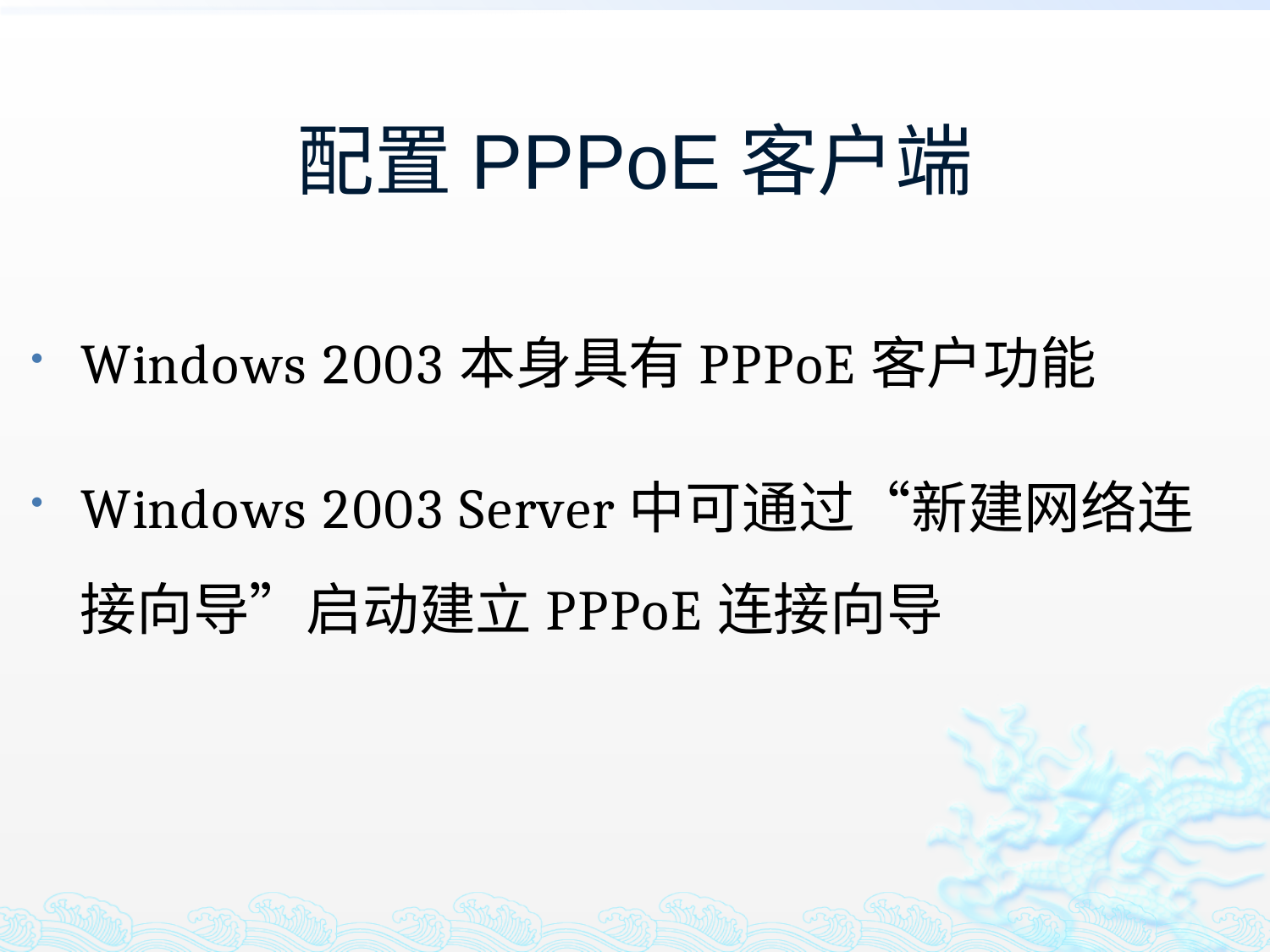

# 配置PPPoE客户端
Windows 2003本身具有PPPoE客户功能
Windows 2003 Server中可通过“新建网络连接向导”启动建立PPPoE连接向导